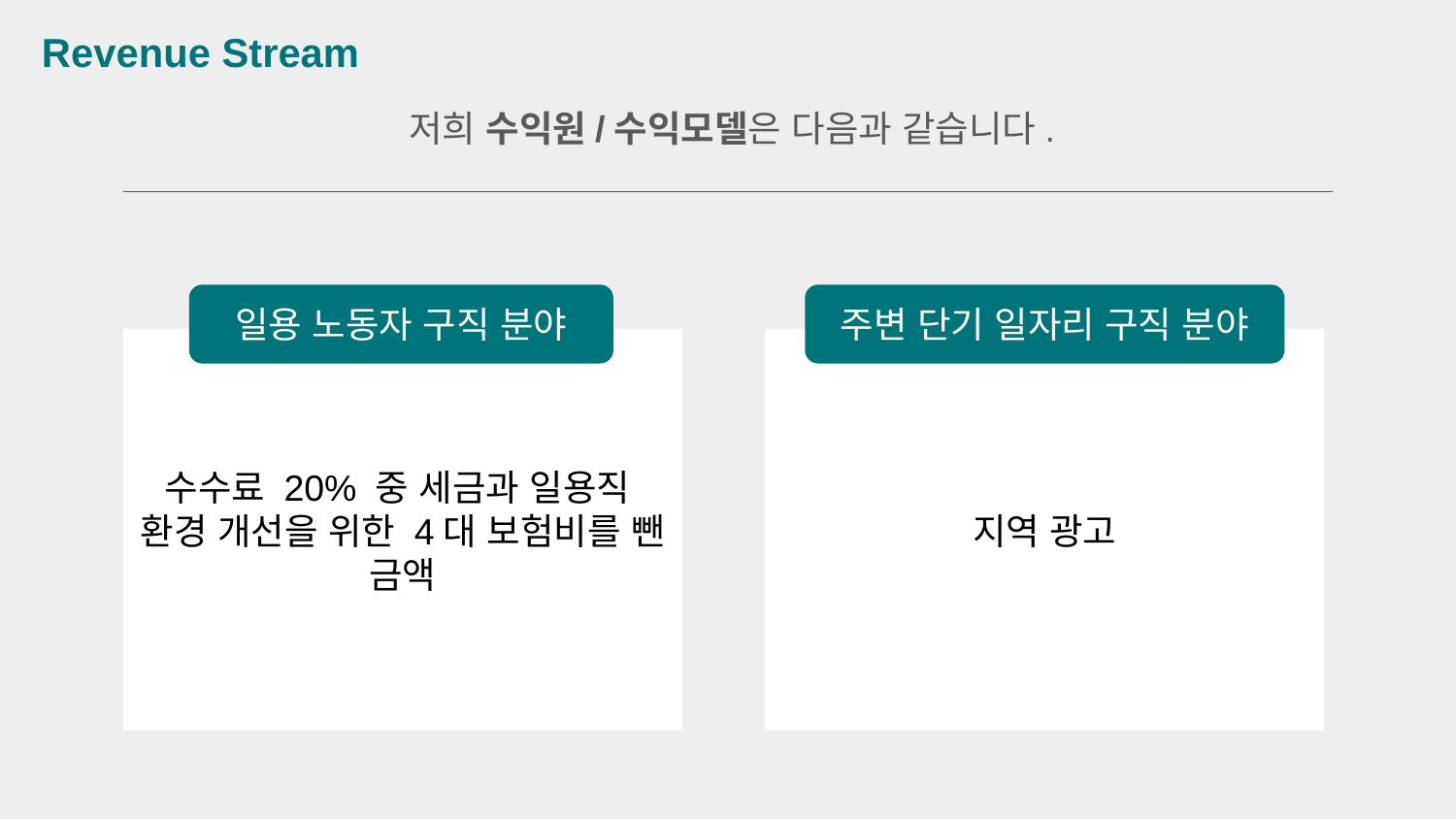

Revenue Stream
저희 수익원/수익모델은 다음과 같습니다.
일용 노동자 구직 분야
주변 단기 일자리 구직 분야
수수료 20% 중 세금과 일용직
환경 개선을 위한 4대 보험비를 뺀 금액
지역 광고